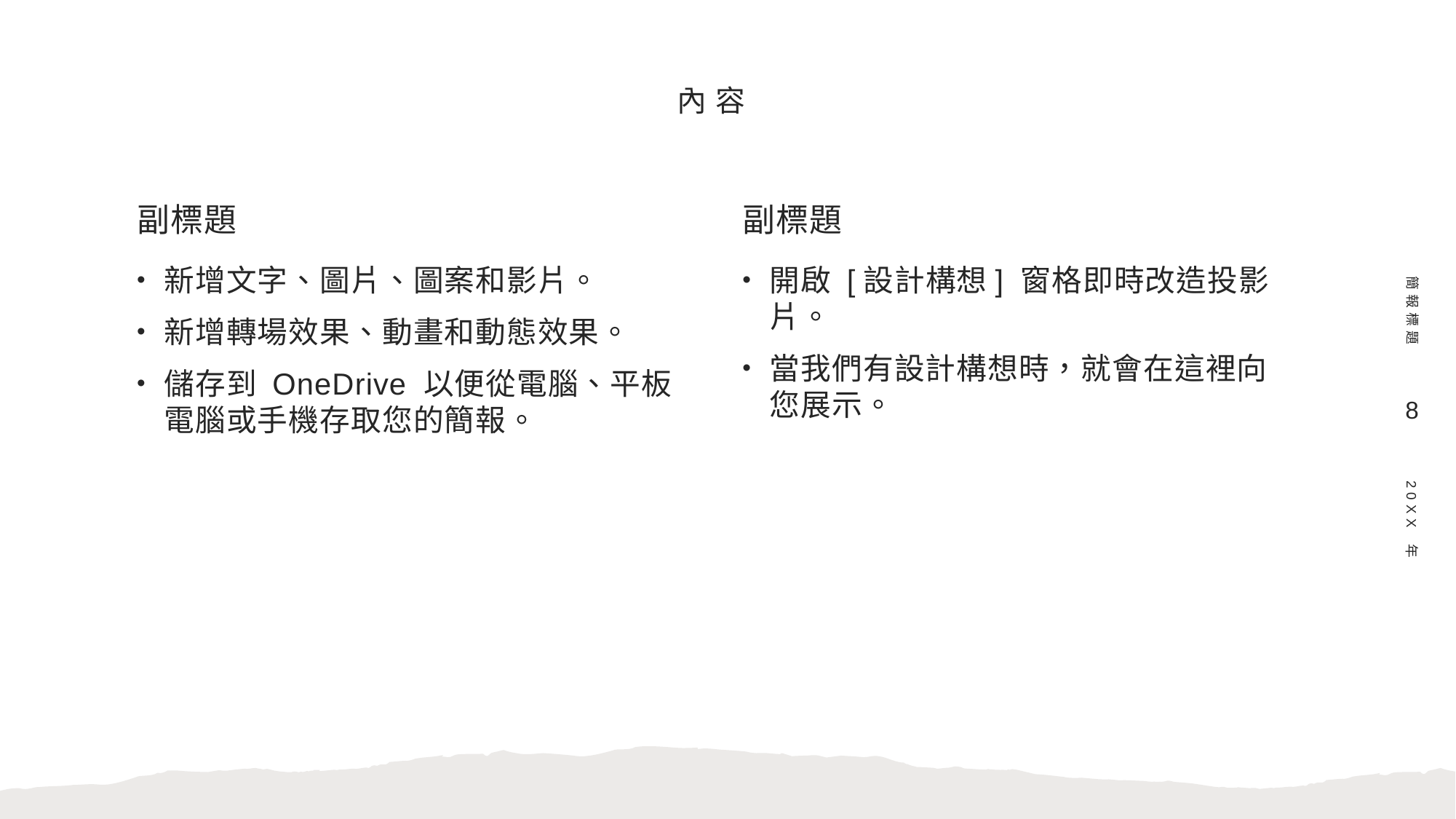

# 內容
簡報標題
副標題
副標題
開啟 [設計構想] 窗格即時改造投影片。
當我們有設計構想時，就會在這裡向您展示。
新增文字、圖片、圖案和影片。
新增轉場效果、動畫和動態效果。
儲存到 OneDrive 以便從電腦、平板電腦或手機存取您的簡報。
8
20XX 年